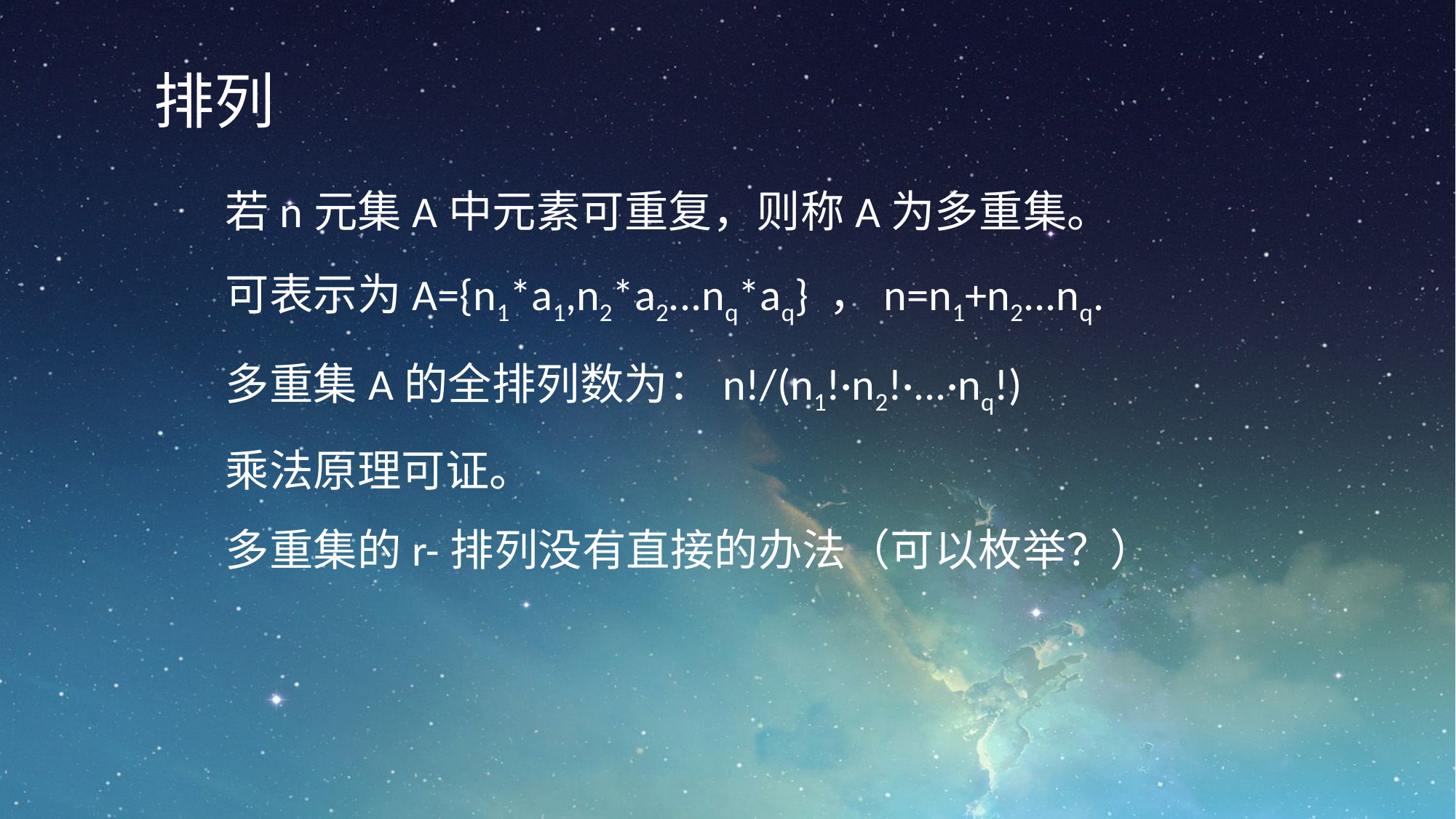

排列
若n元集A中元素可重复，则称A为多重集。
可表示为A={n1*a1,n2*a2...nq*aq} ，n=n1+n2...nq.
多重集A的全排列数为：n!/(n1!·n2!·...·nq!)
乘法原理可证。
多重集的r-排列没有直接的办法（可以枚举？）